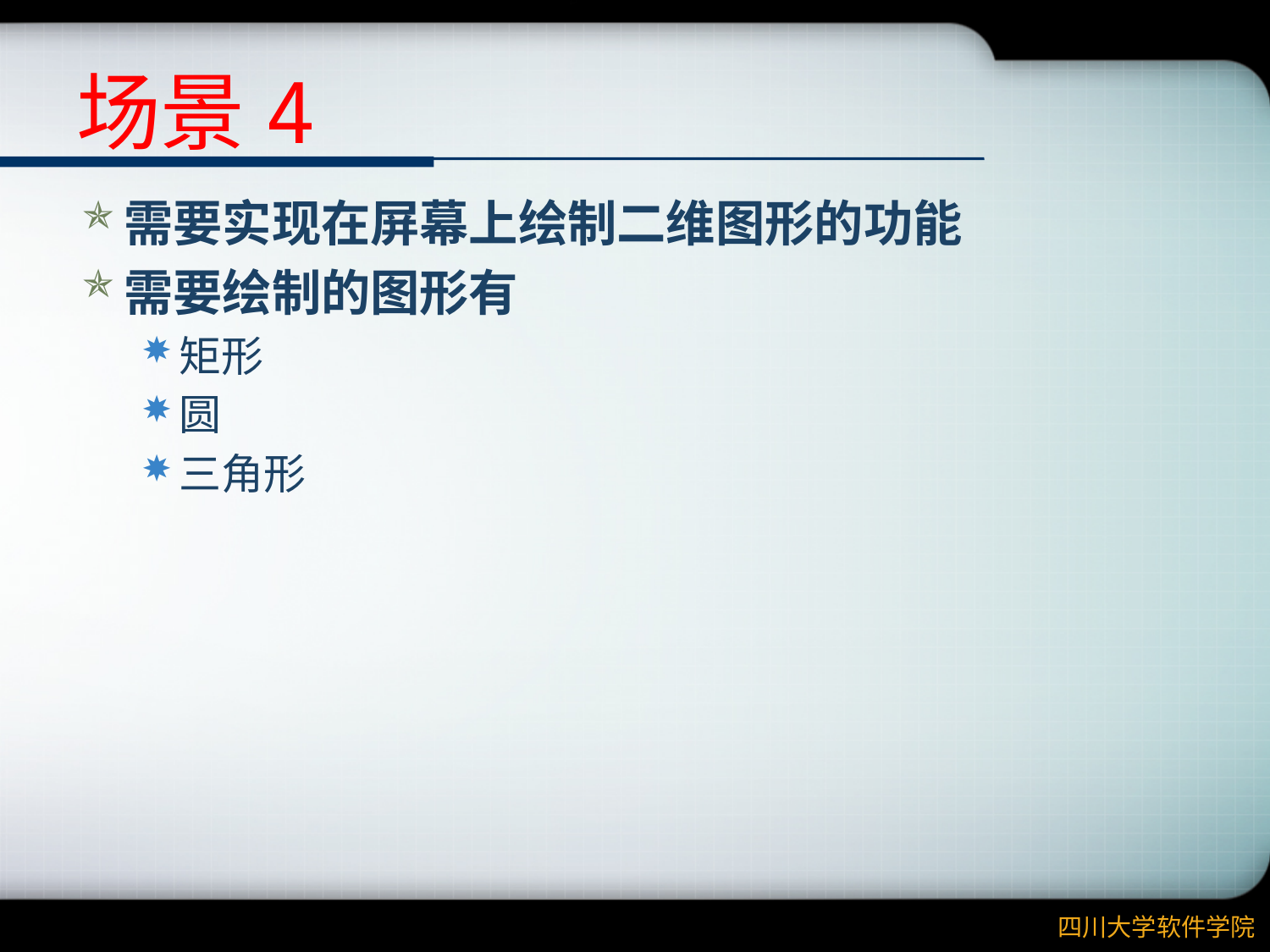

# 场景4
需要实现在屏幕上绘制二维图形的功能
需要绘制的图形有
矩形
圆
三角形